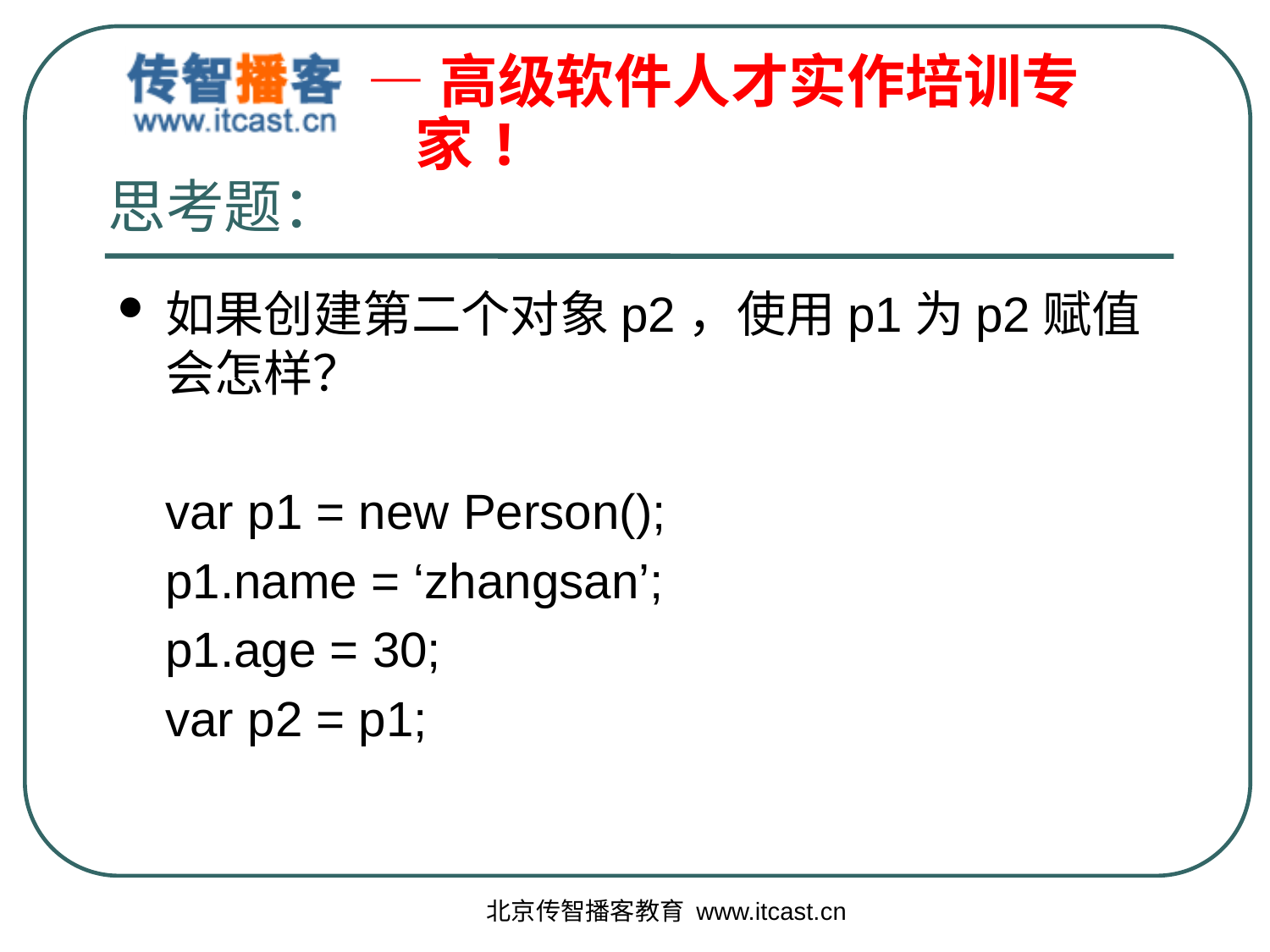

# 思考题：
如果创建第二个对象p2，使用p1为p2赋值会怎样？

	var p1 = new Person();
	p1.name = ‘zhangsan’;
	p1.age = 30;
	var p2 = p1;
北京传智播客教育 www.itcast.cn